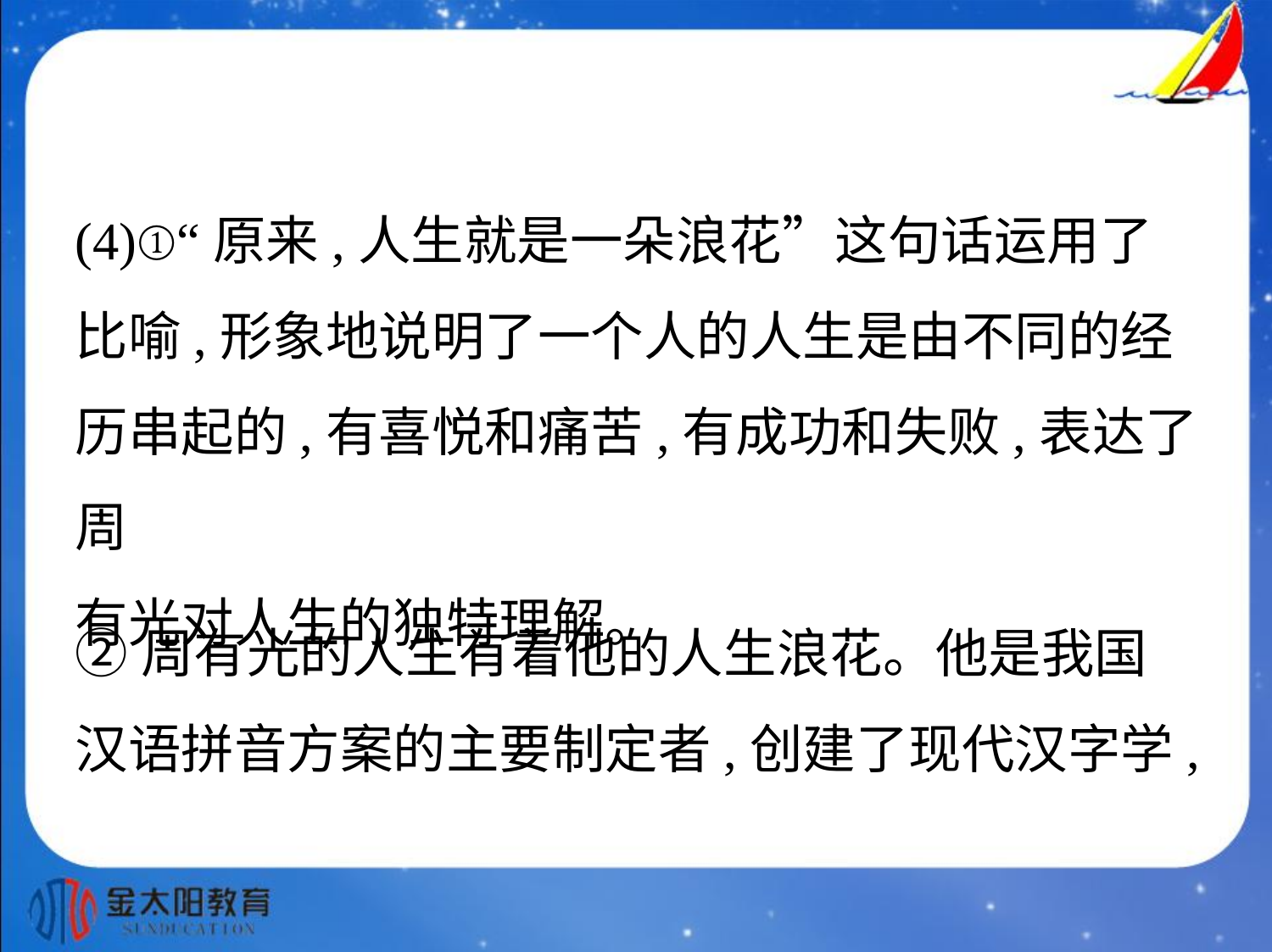

(4)①“原来,人生就是一朵浪花”这句话运用了
比喻,形象地说明了一个人的人生是由不同的经
历串起的,有喜悦和痛苦,有成功和失败,表达了周
有光对人生的独特理解。
②周有光的人生有着他的人生浪花。他是我国
汉语拼音方案的主要制定者,创建了现代汉字学,